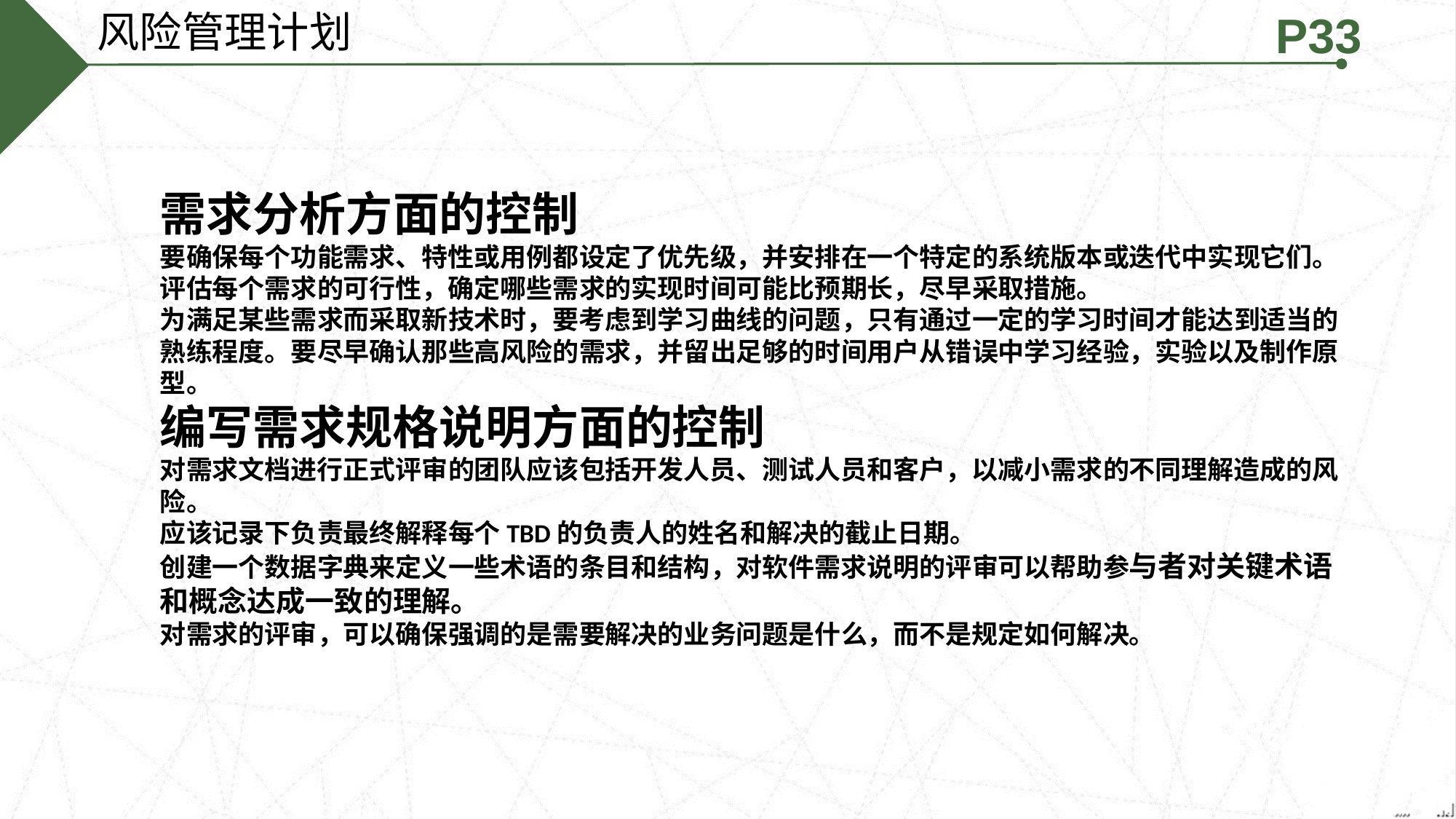

风险管理计划
P33

需求分析方面的控制
要确保每个功能需求、特性或用例都设定了优先级，并安排在一个特定的系统版本或迭代中实现它们。
评估每个需求的可行性，确定哪些需求的实现时间可能比预期长，尽早采取措施。
为满足某些需求而采取新技术时，要考虑到学习曲线的问题，只有通过一定的学习时间才能达到适当的熟练程度。要尽早确认那些高风险的需求，并留出足够的时间用户从错误中学习经验，实验以及制作原型。
编写需求规格说明方面的控制
对需求文档进行正式评审的团队应该包括开发人员、测试人员和客户，以减小需求的不同理解造成的风险。
应该记录下负责最终解释每个TBD的负责人的姓名和解决的截止日期。
创建一个数据字典来定义一些术语的条目和结构，对软件需求说明的评审可以帮助参与者对关键术语和概念达成一致的理解。
对需求的评审，可以确保强调的是需要解决的业务问题是什么，而不是规定如何解决。